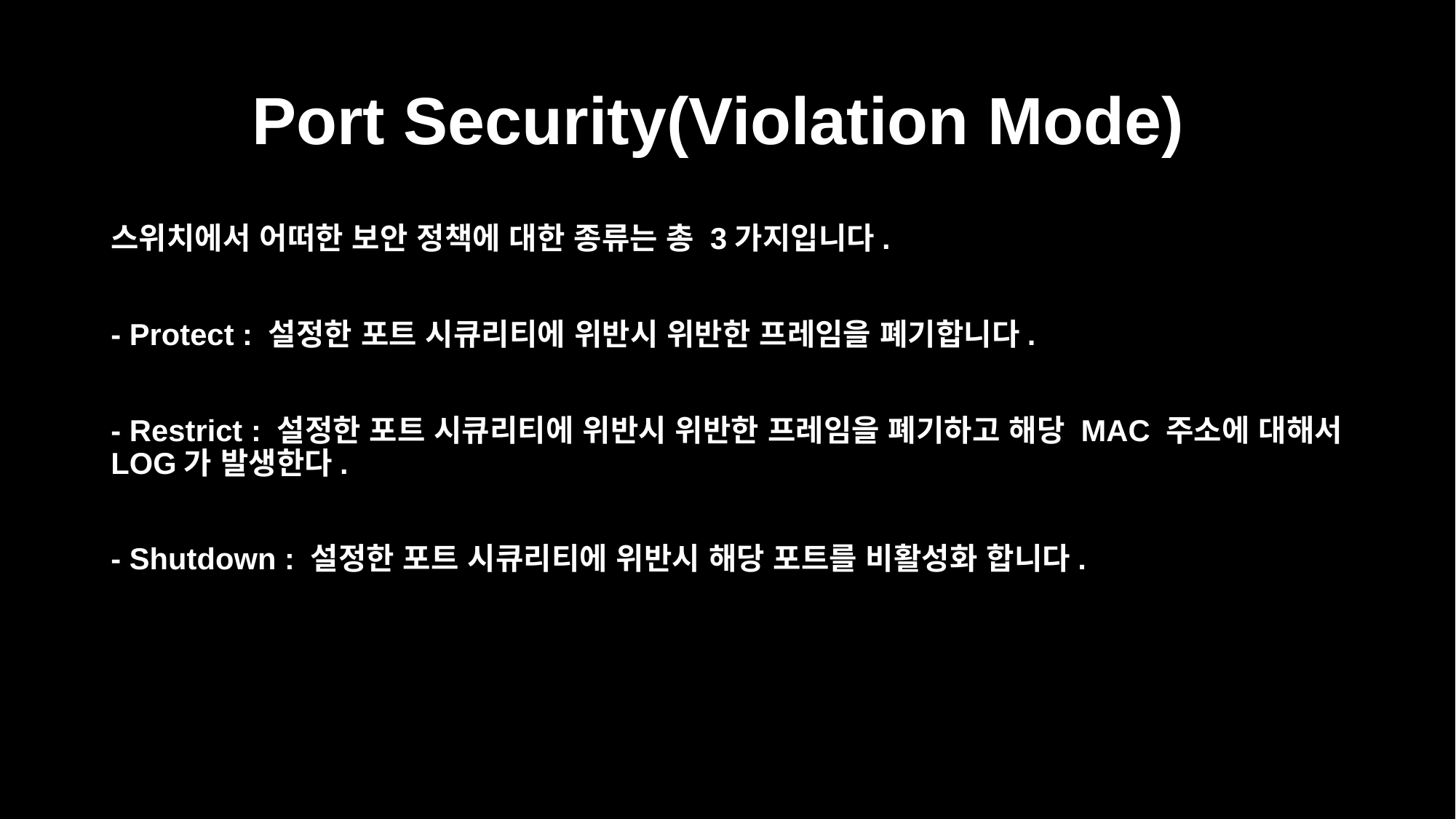

# Port Security(Violation Mode)
스위치에서 어떠한 보안 정책에 대한 종류는 총 3가지입니다.

- Protect : 설정한 포트 시큐리티에 위반시 위반한 프레임을 폐기합니다.

- Restrict : 설정한 포트 시큐리티에 위반시 위반한 프레임을 폐기하고 해당 MAC 주소에 대해서 LOG가 발생한다.

- Shutdown : 설정한 포트 시큐리티에 위반시 해당 포트를 비활성화 합니다.